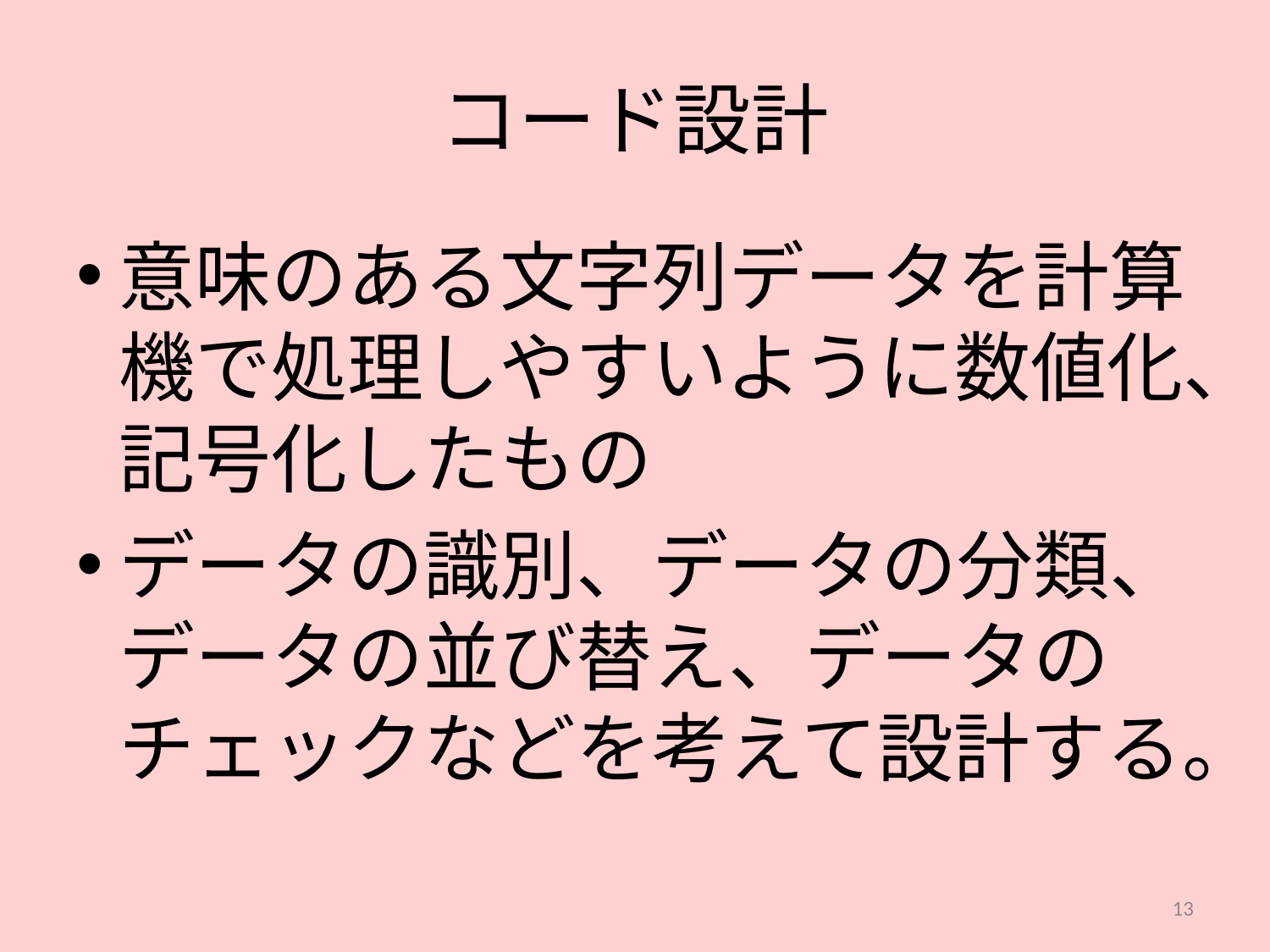

# コード設計
意味のある文字列データを計算機で処理しやすいように数値化、記号化したもの
データの識別、データの分類、データの並び替え、データのチェックなどを考えて設計する。
13